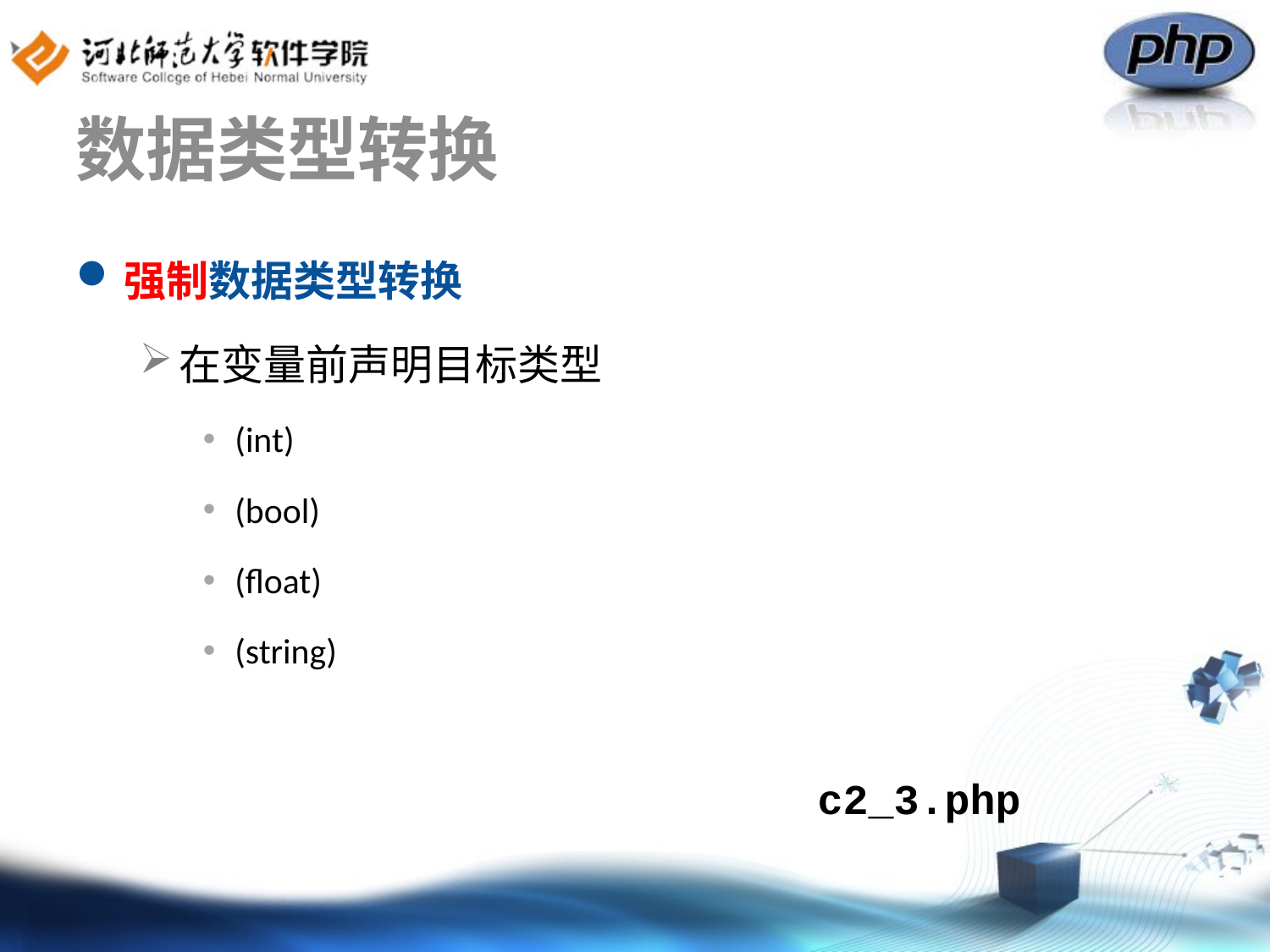

# 数据类型转换
强制数据类型转换
在变量前声明目标类型
(int)
(bool)
(float)
(string)

c2_3.php